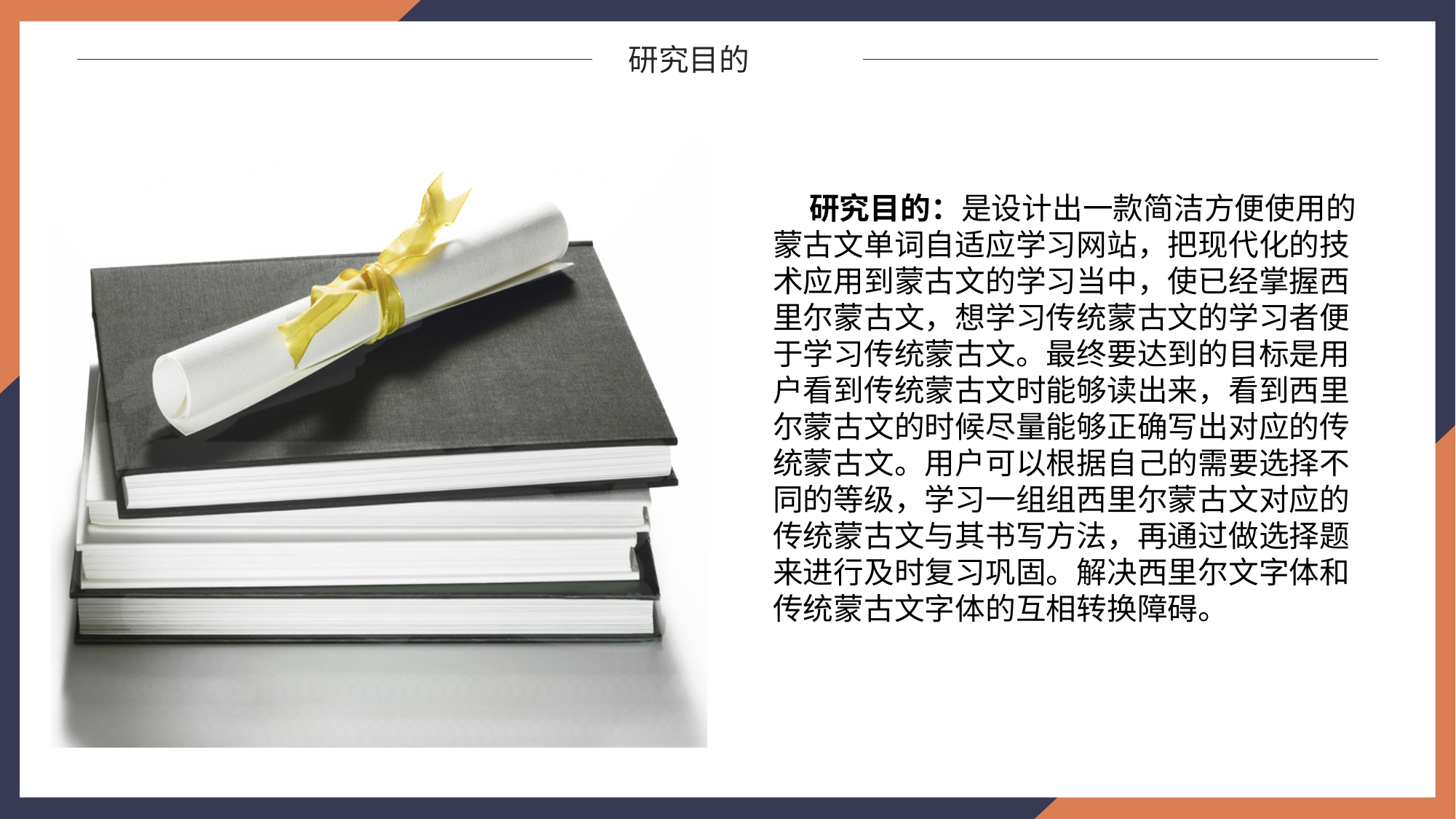

研究目的

研究目的：是设计出一款简洁方便使用的蒙古文单词自适应学习网站，把现代化的技术应用到蒙古文的学习当中，使已经掌握西里尔蒙古文，想学习传统蒙古文的学习者便于学习传统蒙古文。最终要达到的目标是用户看到传统蒙古文时能够读出来，看到西里尔蒙古文的时候尽量能够正确写出对应的传统蒙古文。用户可以根据自己的需要选择不同的等级，学习一组组西里尔蒙古文对应的传统蒙古文与其书写方法，再通过做选择题来进行及时复习巩固。解决西里尔文字体和传统蒙古文字体的互相转换障碍。